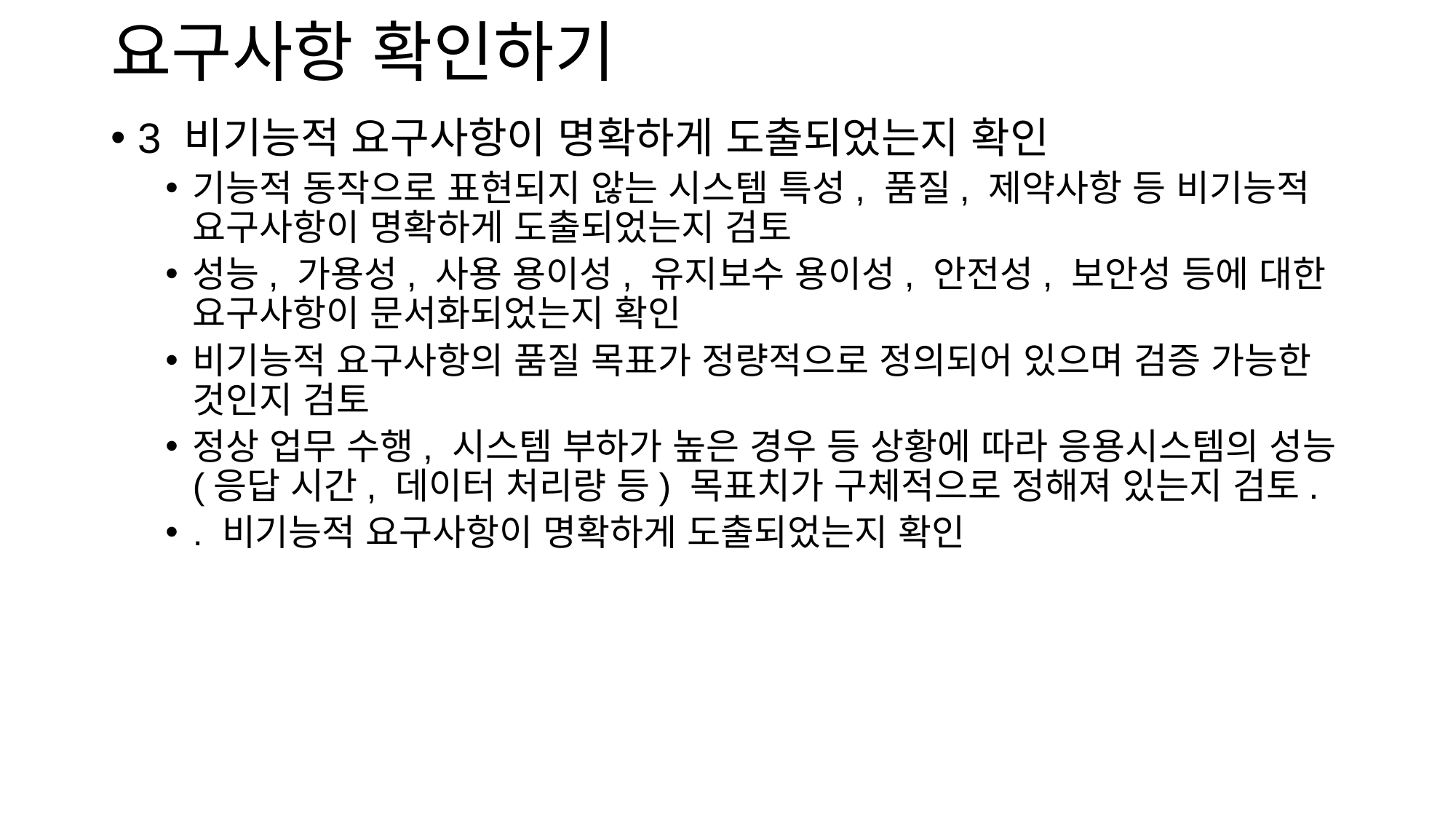

# 요구사항 확인하기
3 비기능적 요구사항이 명확하게 도출되었는지 확인
기능적 동작으로 표현되지 않는 시스템 특성, 품질, 제약사항 등 비기능적 요구사항이 명확하게 도출되었는지 검토
성능, 가용성, 사용 용이성, 유지보수 용이성, 안전성, 보안성 등에 대한 요구사항이 문서화되었는지 확인
비기능적 요구사항의 품질 목표가 정량적으로 정의되어 있으며 검증 가능한 것인지 검토
정상 업무 수행, 시스템 부하가 높은 경우 등 상황에 따라 응용시스템의 성능(응답 시간, 데이터 처리량 등) 목표치가 구체적으로 정해져 있는지 검토.
. 비기능적 요구사항이 명확하게 도출되었는지 확인